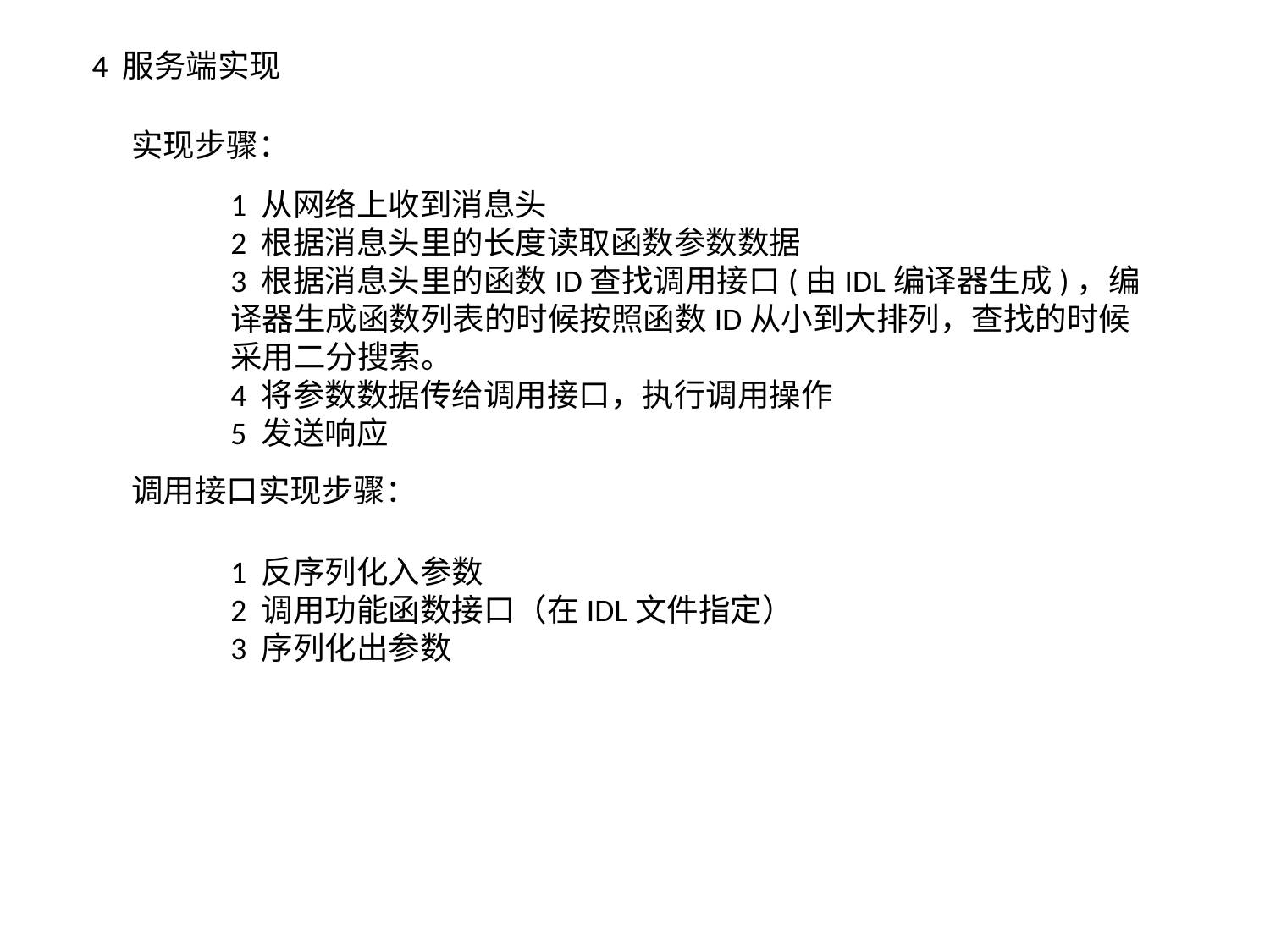

4 服务端实现
实现步骤：
1 从网络上收到消息头
2 根据消息头里的长度读取函数参数数据
3 根据消息头里的函数ID查找调用接口(由IDL编译器生成)，编译器生成函数列表的时候按照函数ID从小到大排列，查找的时候采用二分搜索。
4 将参数数据传给调用接口，执行调用操作
5 发送响应
调用接口实现步骤：
1 反序列化入参数
2 调用功能函数接口（在IDL文件指定）
3 序列化出参数